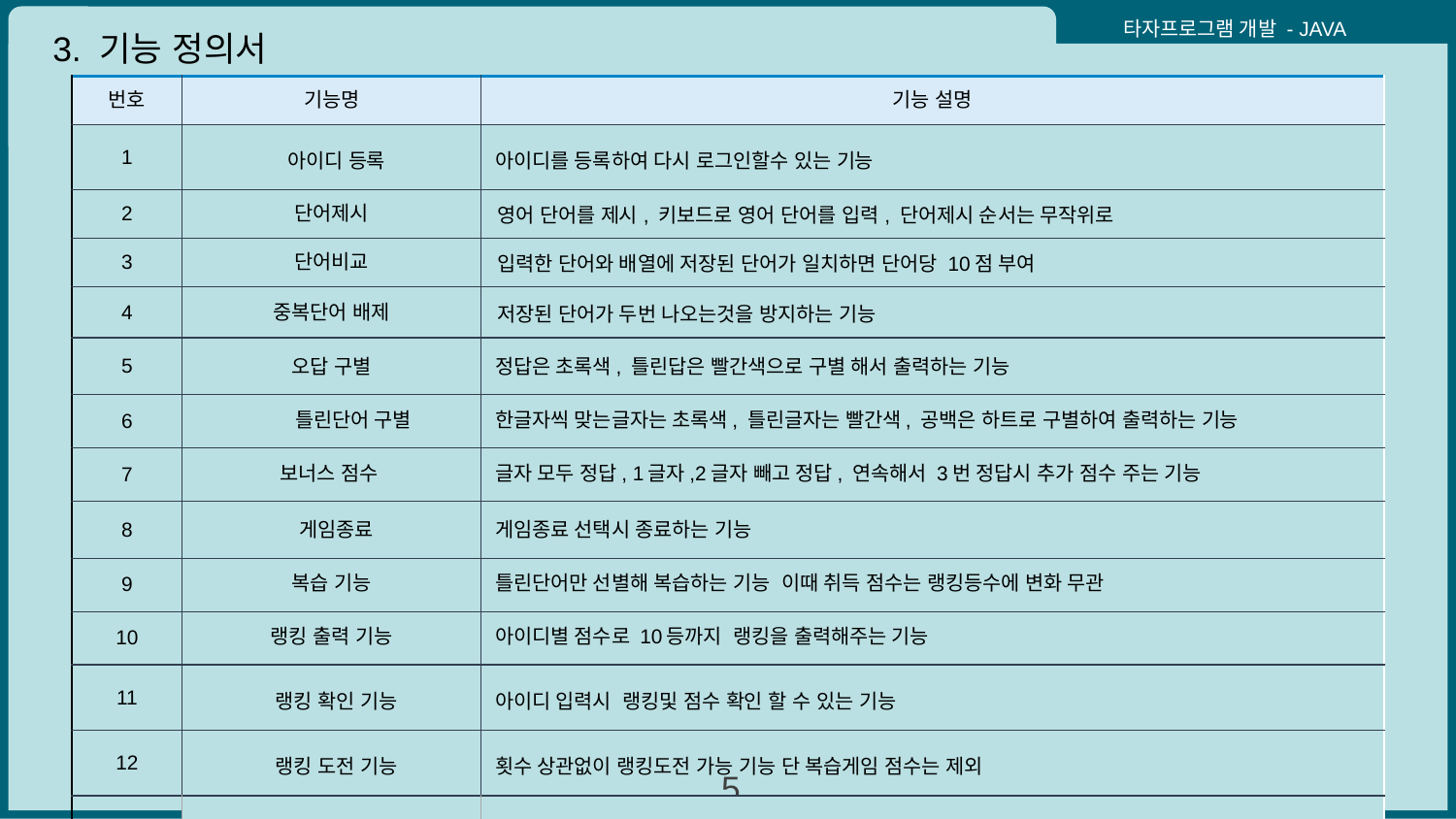

3. 기능 정의서
| 번호 | 기능명 | 기능 설명 |
| --- | --- | --- |
| 1 | 아이디 등록 | 아이디를 등록하여 다시 로그인할수 있는 기능 |
| 2 | 단어제시 | 영어 단어를 제시, 키보드로 영어 단어를 입력, 단어제시 순서는 무작위로 |
| 3 | 단어비교 | 입력한 단어와 배열에 저장된 단어가 일치하면 단어당 10점 부여 |
| 4 | 중복단어 배제 | 저장된 단어가 두번 나오는것을 방지하는 기능 |
| 5 | 오답 구별 | 정답은 초록색, 틀린답은 빨간색으로 구별 해서 출력하는 기능 |
| 6 | 틀린단어 구별 | 한글자씩 맞는글자는 초록색, 틀린글자는 빨간색, 공백은 하트로 구별하여 출력하는 기능 |
| 7 | 보너스 점수 | 글자 모두 정답, 1글자,2글자 빼고 정답, 연속해서 3번 정답시 추가 점수 주는 기능 |
| 8 | 게임종료 | 게임종료 선택시 종료하는 기능 |
| 9 | 복습 기능 | 틀린단어만 선별해 복습하는 기능 이때 취득 점수는 랭킹등수에 변화 무관 |
| 10 | 랭킹 출력 기능 | 아이디별 점수로 10등까지 랭킹을 출력해주는 기능 |
| 11 | 랭킹 확인 기능 | 아이디 입력시 랭킹및 점수 확인 할 수 있는 기능 |
| 12 | 랭킹 도전 기능 | 횟수 상관없이 랭킹도전 가능 기능 단 복습게임 점수는 제외 |
| 13 | 랭킹 갱신 기능 | 아이디별로 랭킹 점수 갱신시 랭킹순위를 변동시키는 기능 |